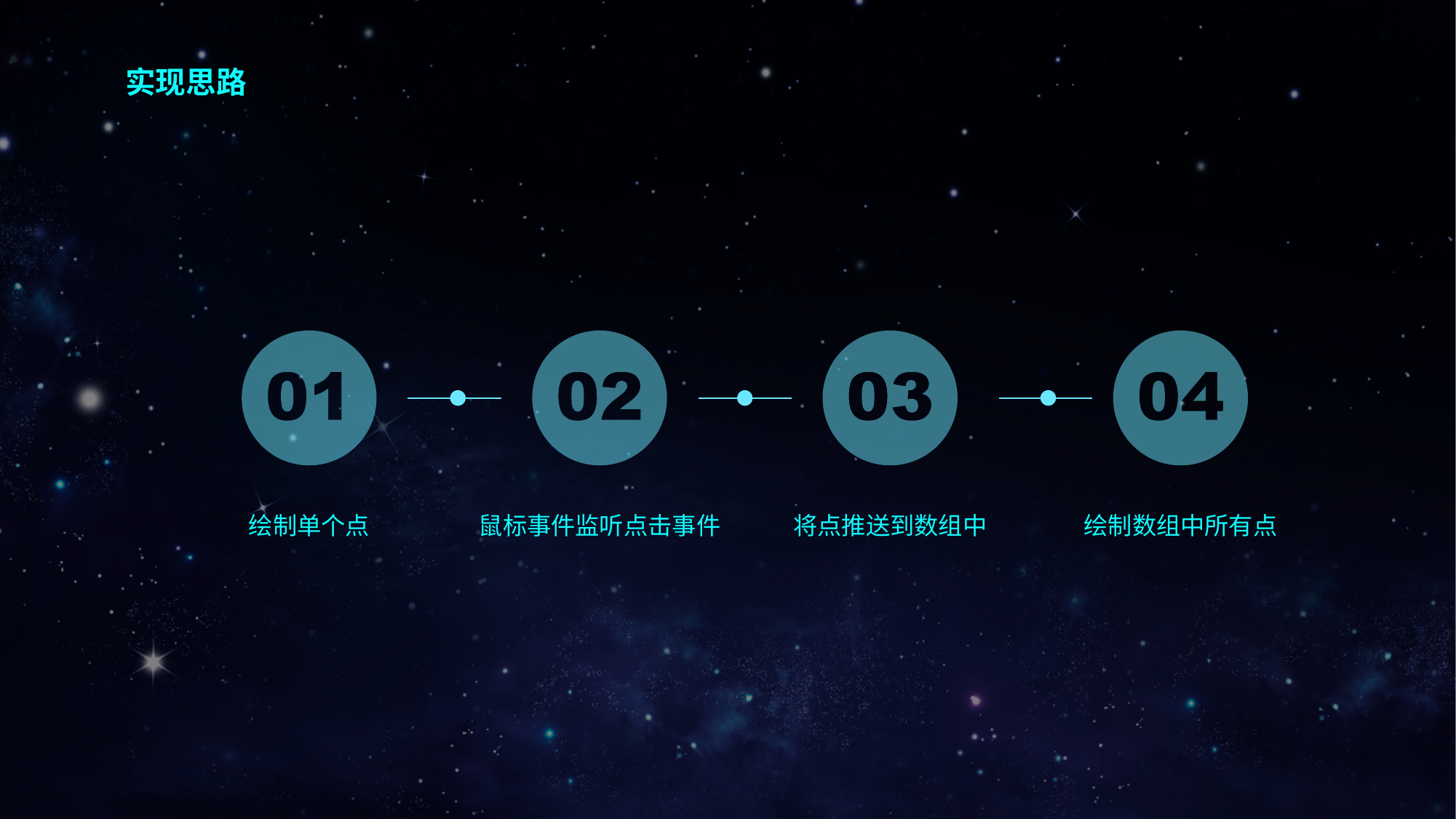

实现思路

绘制单个点
鼠标事件监听点击事件
将点推送到数组中
绘制数组中所有点